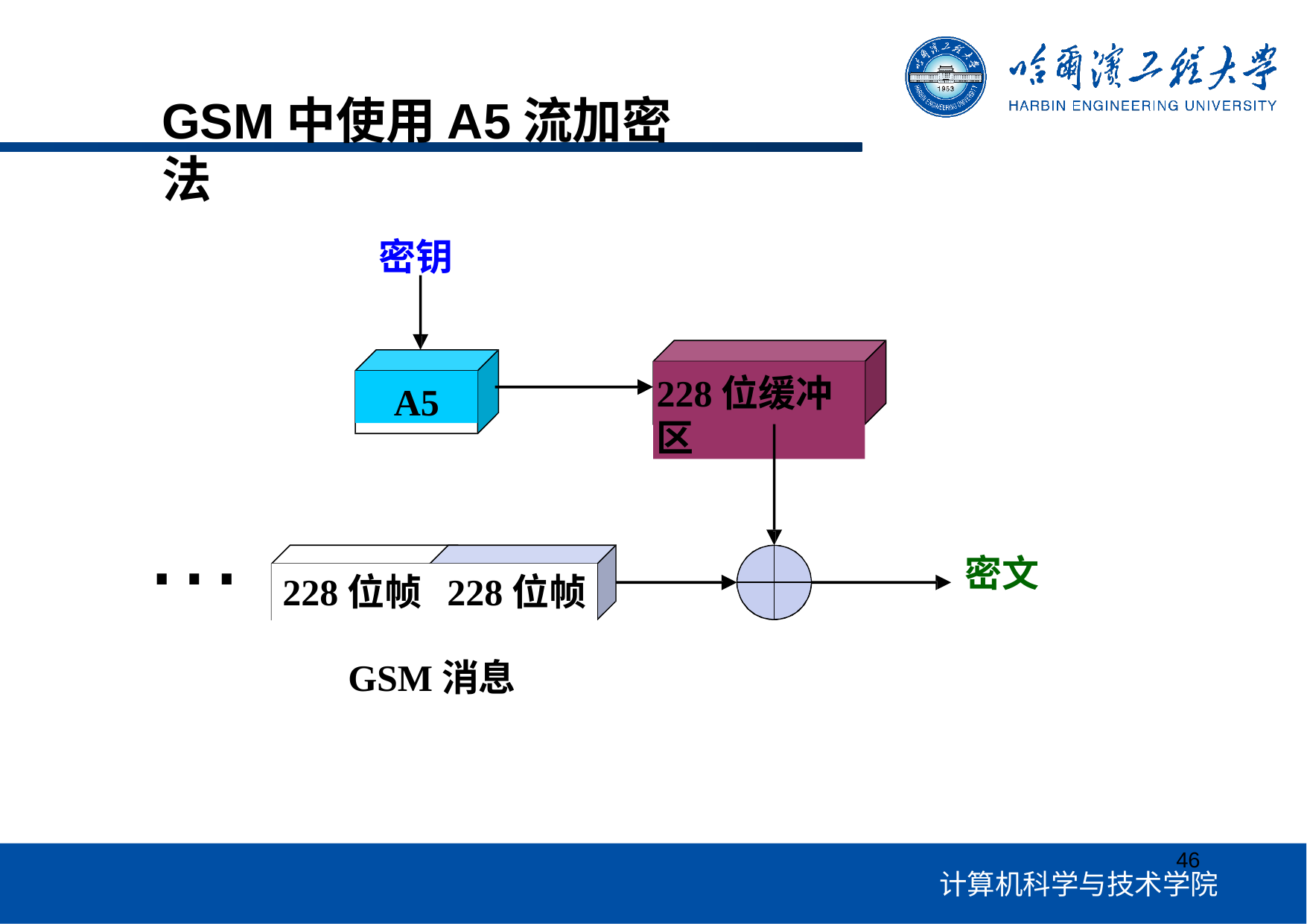

# GSM中使用A5流加密法
密钥

228位缓冲区
A5

…

密文
228位帧 228位帧

GSM消息

46